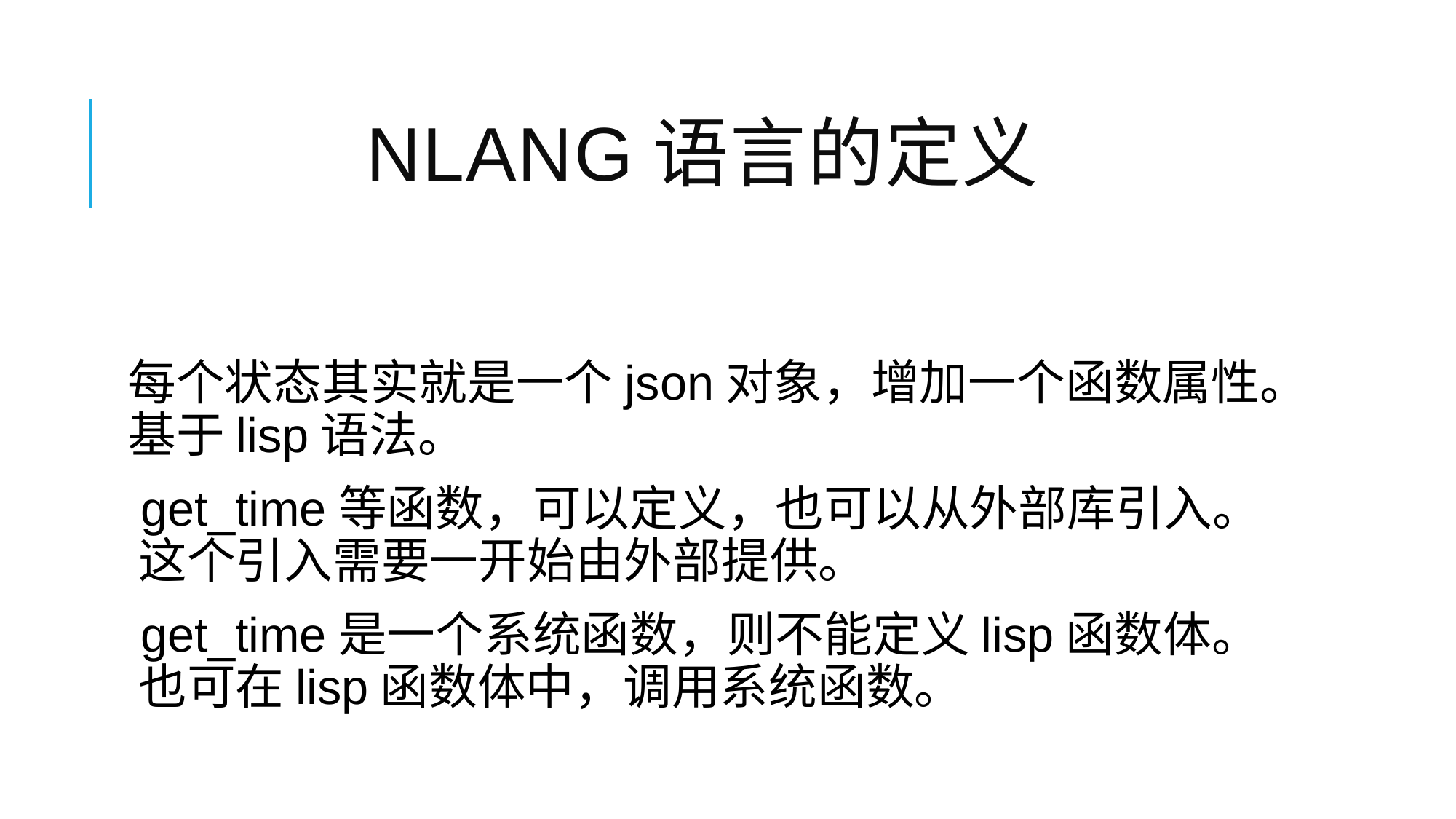

# nlang语言的定义

每个状态其实就是一个json对象，增加一个函数属性。基于lisp语法。
get_time等函数，可以定义，也可以从外部库引入。这个引入需要一开始由外部提供。
get_time是一个系统函数，则不能定义lisp函数体。也可在lisp函数体中，调用系统函数。